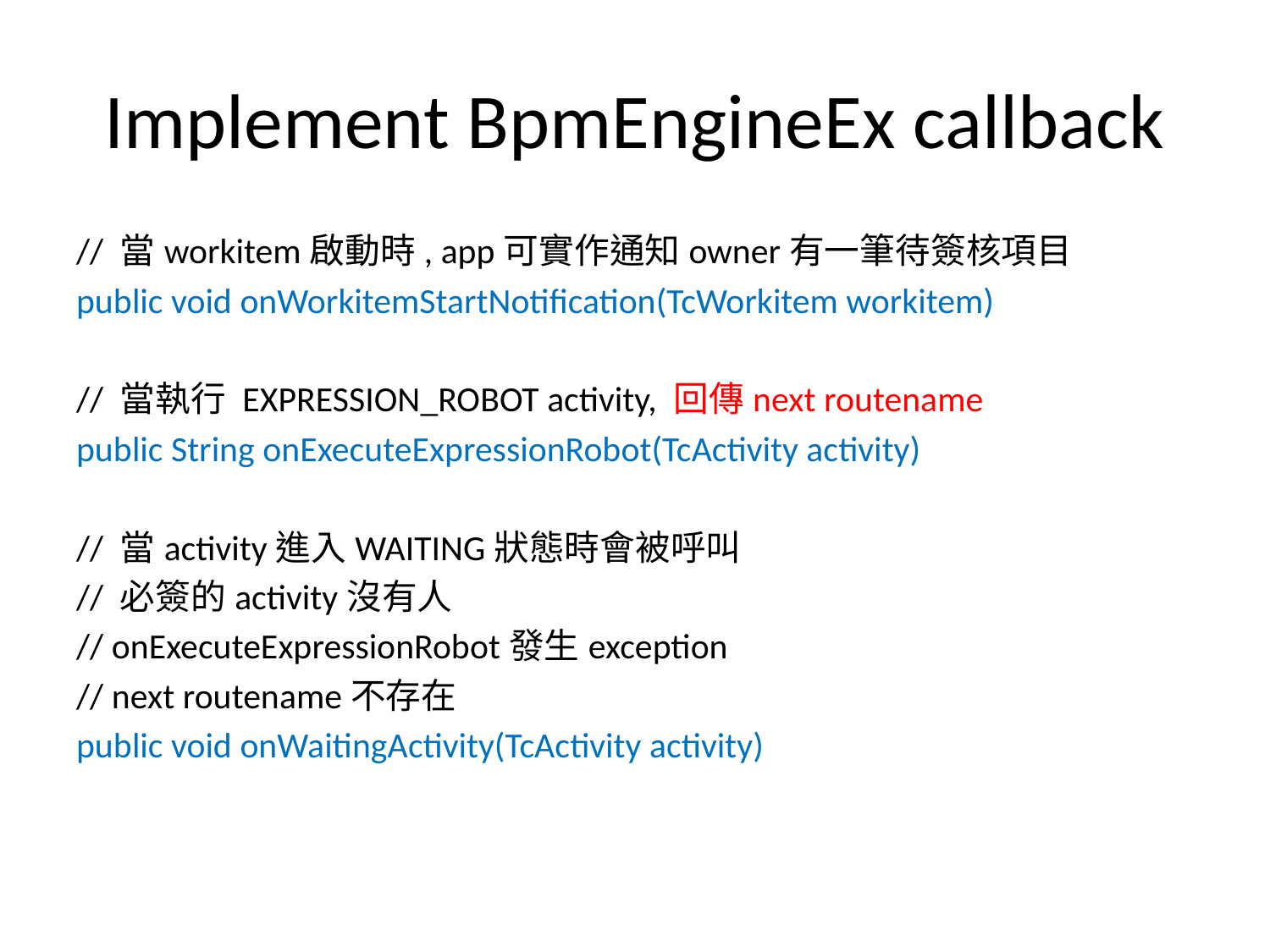

# Implement BpmEngineEx callback
// 當workitem啟動時, app可實作通知owner有一筆待簽核項目
public void onWorkitemStartNotification(TcWorkitem workitem)

// 當執行 EXPRESSION_ROBOT activity, 回傳next routename
public String onExecuteExpressionRobot(TcActivity activity)

// 當activity進入WAITING狀態時會被呼叫
// 必簽的activity沒有人
// onExecuteExpressionRobot發生exception
// next routename不存在
public void onWaitingActivity(TcActivity activity)